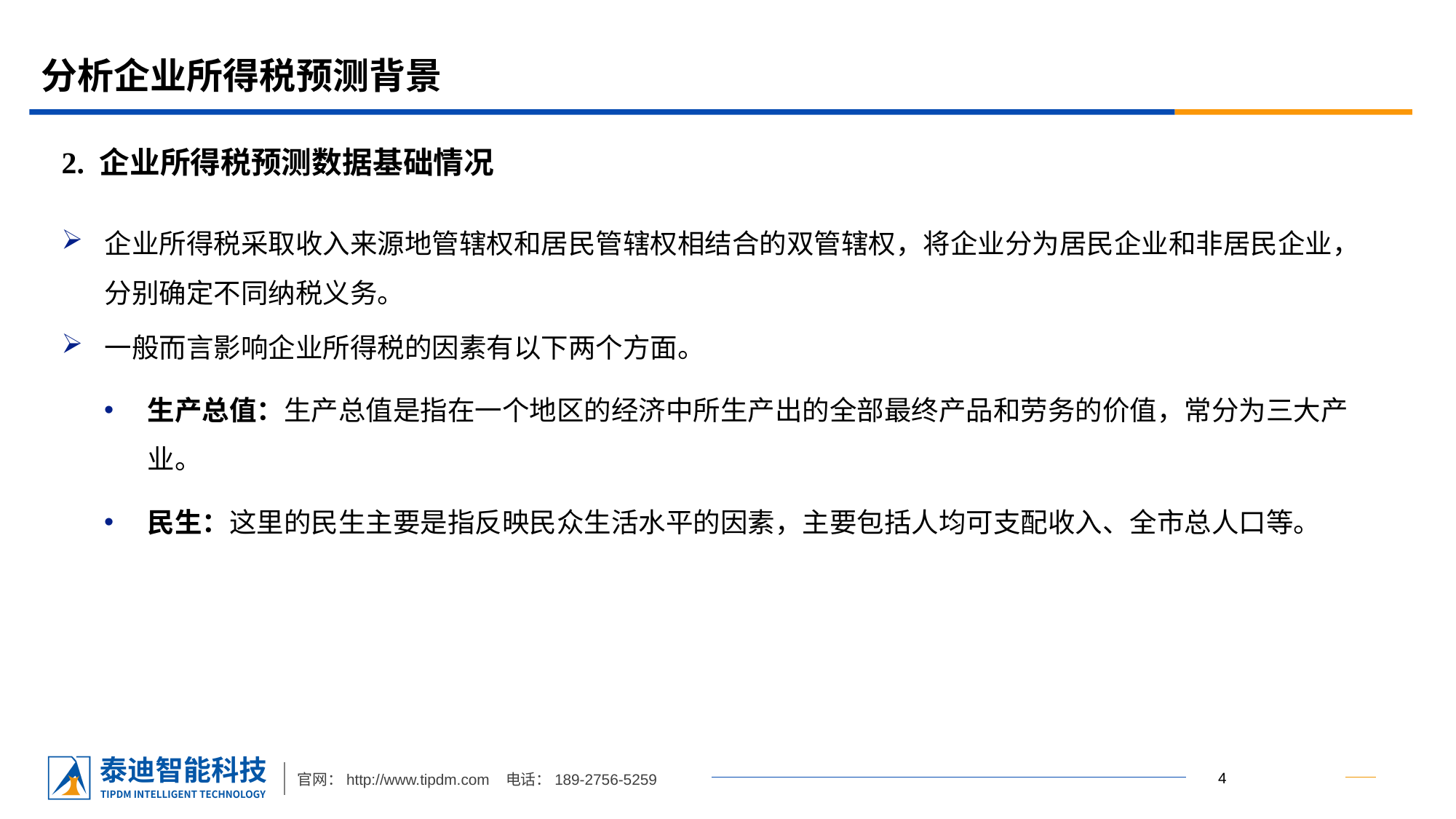

# 分析企业所得税预测背景
2. 企业所得税预测数据基础情况
企业所得税采取收入来源地管辖权和居民管辖权相结合的双管辖权，将企业分为居民企业和非居民企业，分别确定不同纳税义务。
一般而言影响企业所得税的因素有以下两个方面。
生产总值：生产总值是指在一个地区的经济中所生产出的全部最终产品和劳务的价值，常分为三大产业。
民生：这里的民生主要是指反映民众生活水平的因素，主要包括人均可支配收入、全市总人口等。